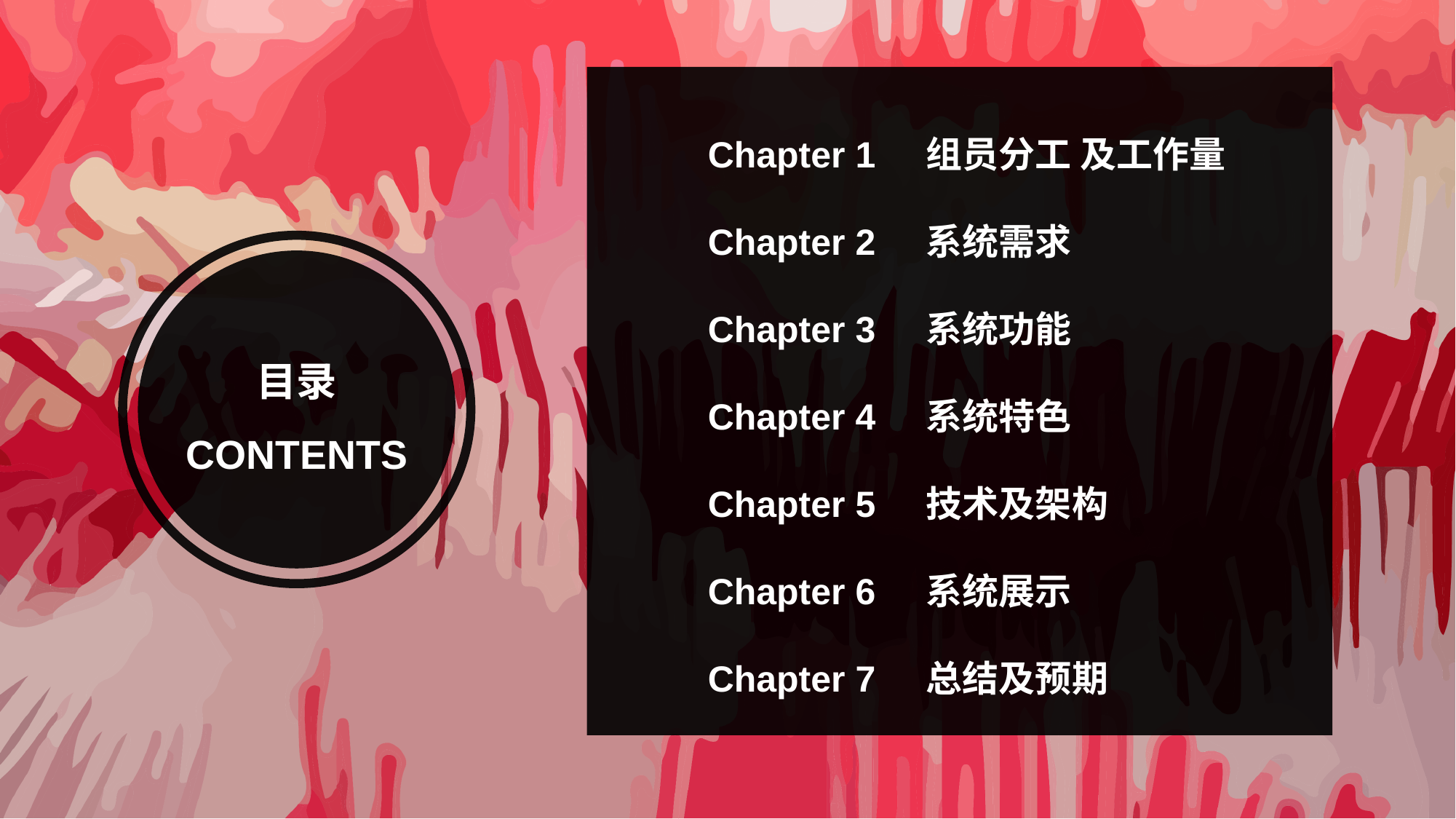

Chapter 1	组员分工 及工作量
Chapter 2	系统需求
Chapter 3	系统功能
Chapter 4	系统特色
Chapter 5	技术及架构
Chapter 6	系统展示
Chapter 7	总结及预期

目录
CONTENTS